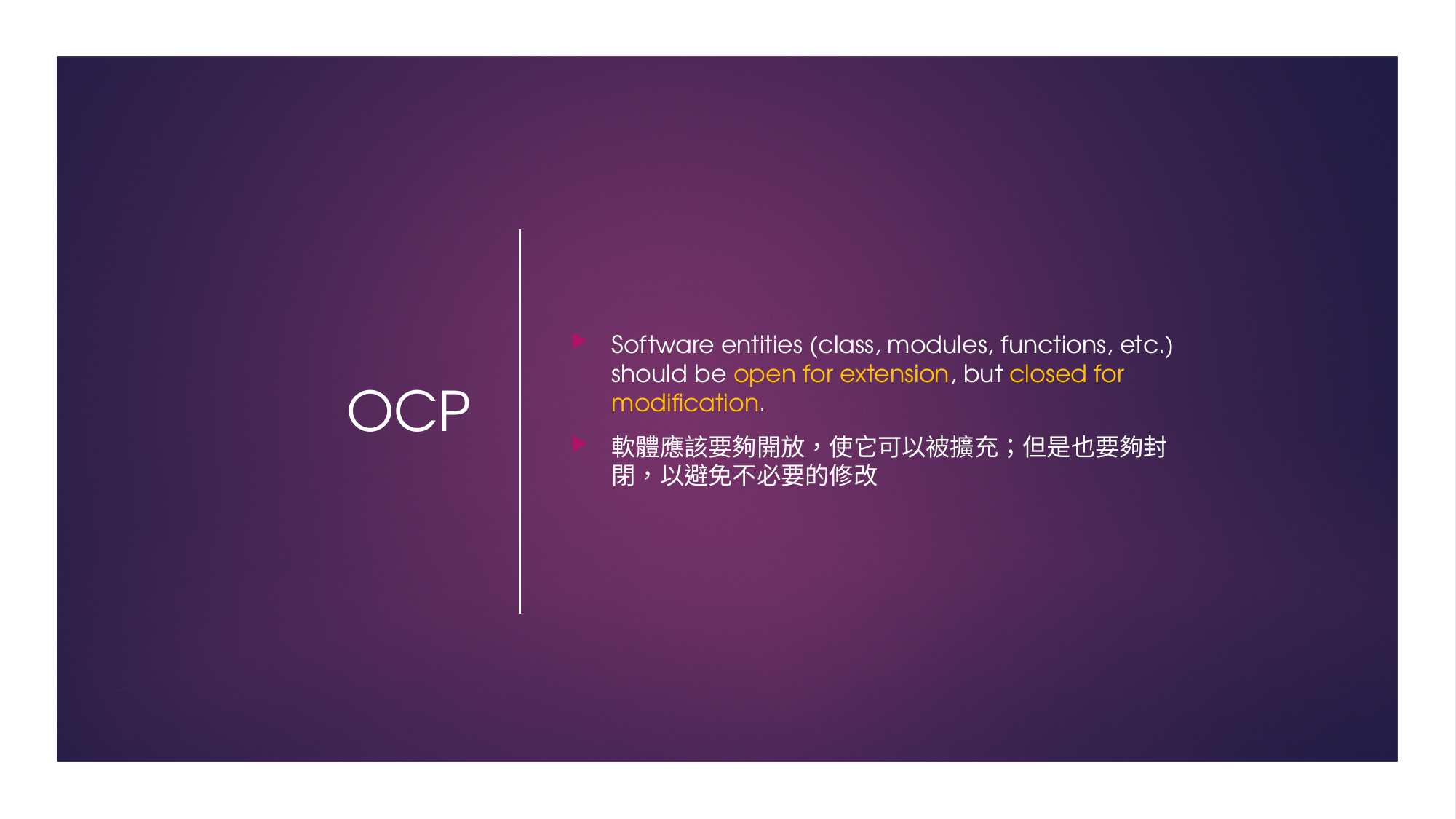

# OCP
Software entities (class, modules, functions, etc.) should be open for extension, but closed for modification.
軟體應該要夠開放，使它可以被擴充；但是也要夠封閉，以避免不必要的修改